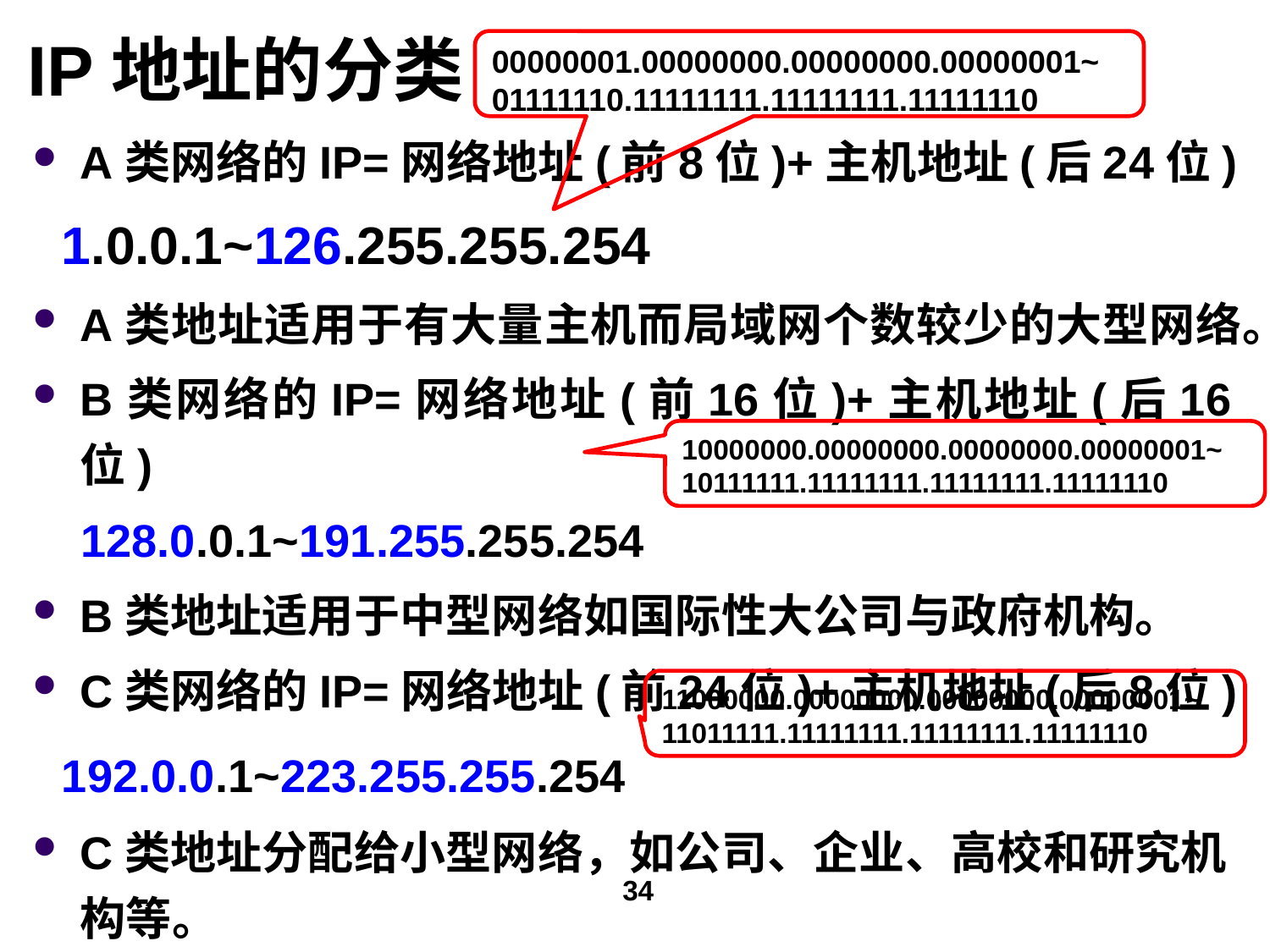

# IP地址的分类
00000001.00000000.00000000.00000001~
01111110.11111111.11111111.11111110
A类网络的IP=网络地址(前8位)+主机地址(后24位)
  1.0.0.1~126.255.255.254
A类地址适用于有大量主机而局域网个数较少的大型网络。
B类网络的IP=网络地址(前16位)+主机地址(后16位)
128.0.0.1~191.255.255.254
B类地址适用于中型网络如国际性大公司与政府机构。
C类网络的IP=网络地址(前24位)+主机地址(后8位)
  192.0.0.1~223.255.255.254
C类地址分配给小型网络，如公司、企业、高校和研究机构等。
10000000.00000000.00000000.00000001~
10111111.11111111.11111111.11111110
11000000.00000000.00000000.00000001~
11011111.11111111.11111111.11111110
34